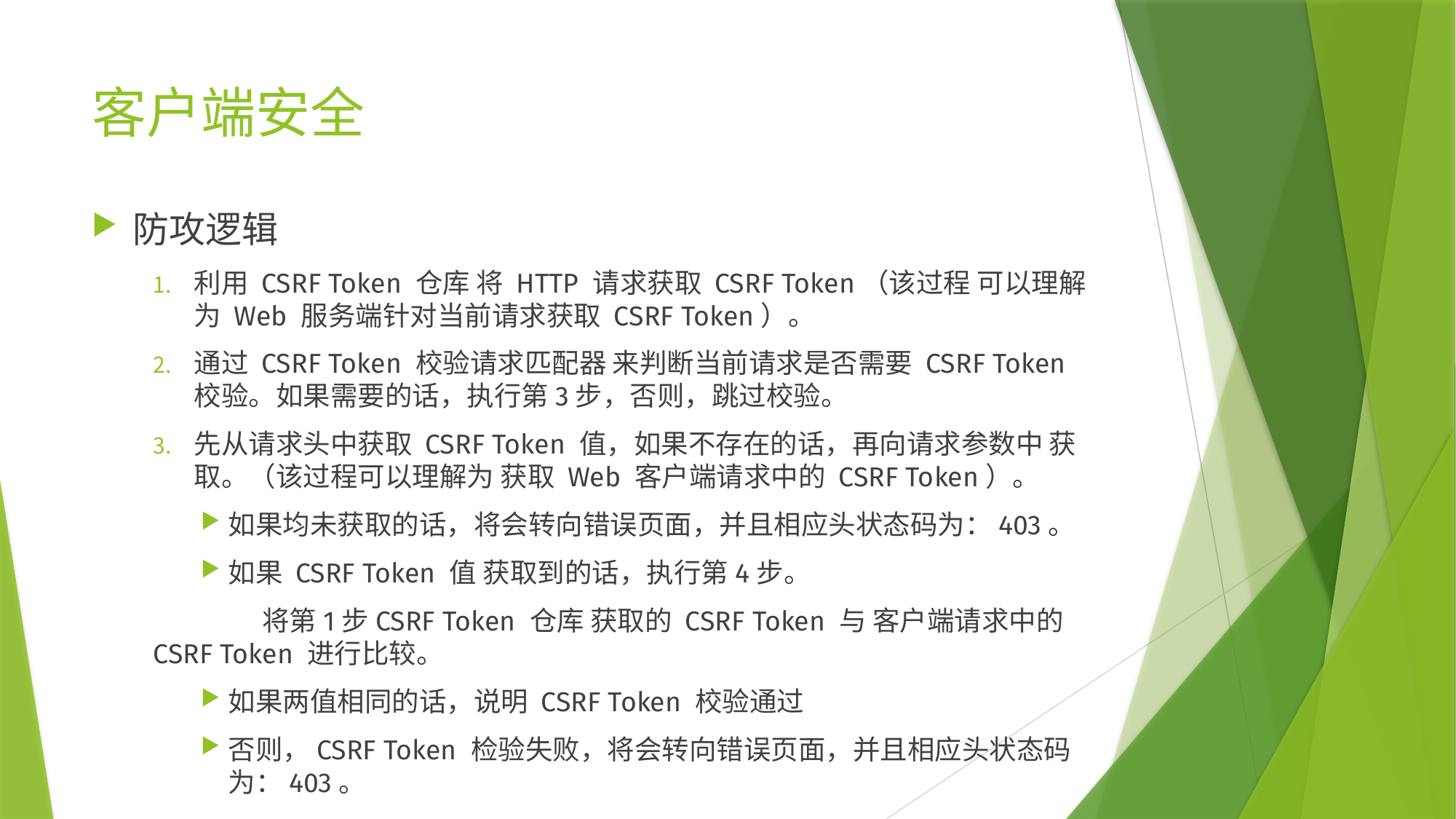

# 客户端安全
防攻逻辑
利用 CSRF Token 仓库 将 HTTP 请求获取 CSRF Token（该过程 可以理解为 Web 服务端针对当前请求获取 CSRF Token）。
通过 CSRF Token 校验请求匹配器 来判断当前请求是否需要 CSRF Token 校验。如果需要的话，执行第3步，否则，跳过校验。
先从请求头中获取 CSRF Token 值，如果不存在的话，再向请求参数中 获取。（该过程可以理解为 获取 Web 客户端请求中的 CSRF Token）。
如果均未获取的话，将会转向错误页面，并且相应头状态码为：403。
如果 CSRF Token 值 获取到的话，执行第4步。
	将第1步CSRF Token 仓库 获取的 CSRF Token 与 客户端请求中的 CSRF Token 进行比较。
如果两值相同的话，说明 CSRF Token 校验通过
否则，CSRF Token 检验失败，将会转向错误页面，并且相应头状态码为：403。